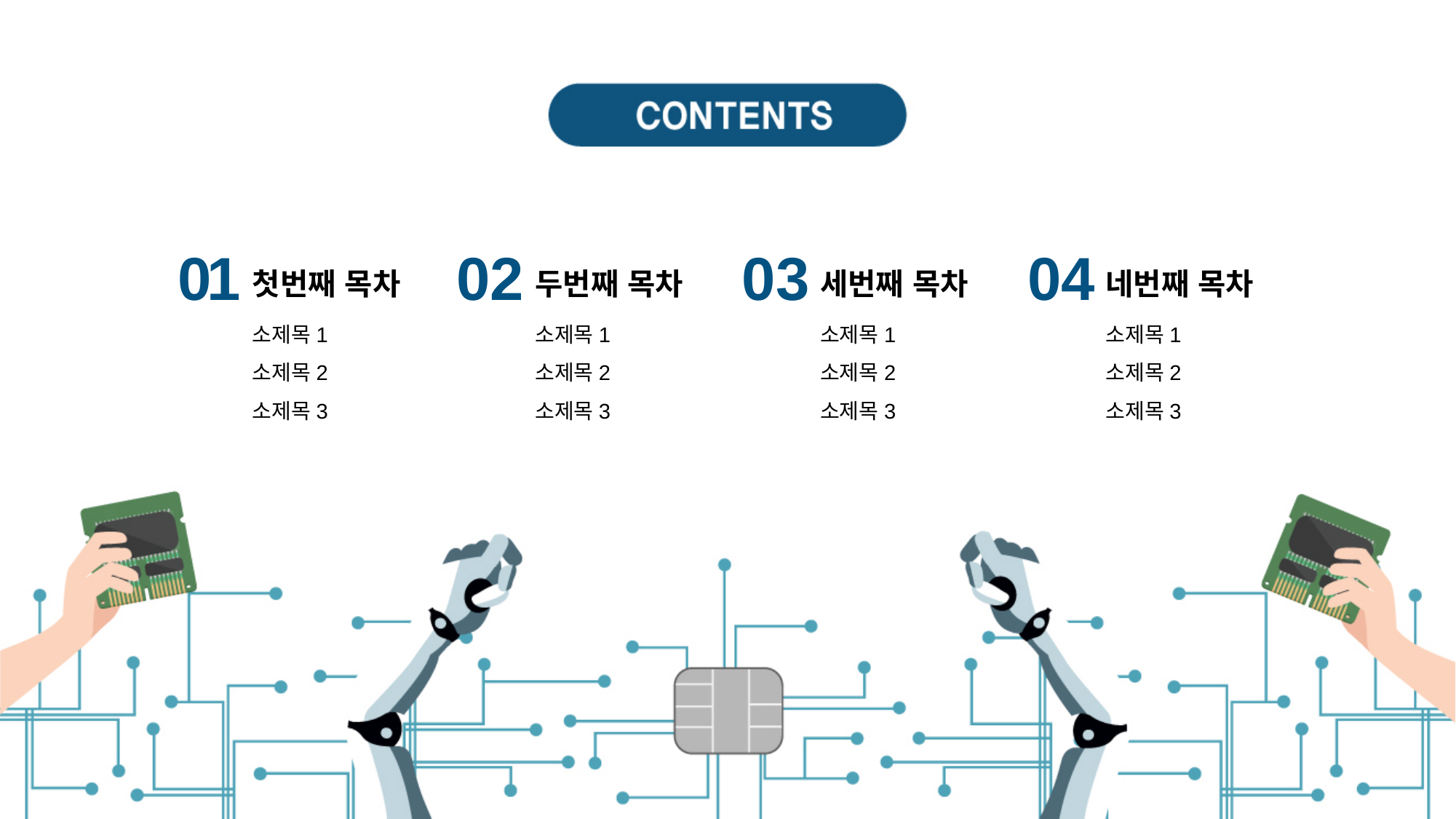

01
첫번째 목차
소제목1
소제목2
소제목3
02
두번째 목차
소제목1
소제목2
소제목3
03
세번째 목차
소제목1
소제목2
소제목3
04
네번째 목차
소제목1
소제목2
소제목3